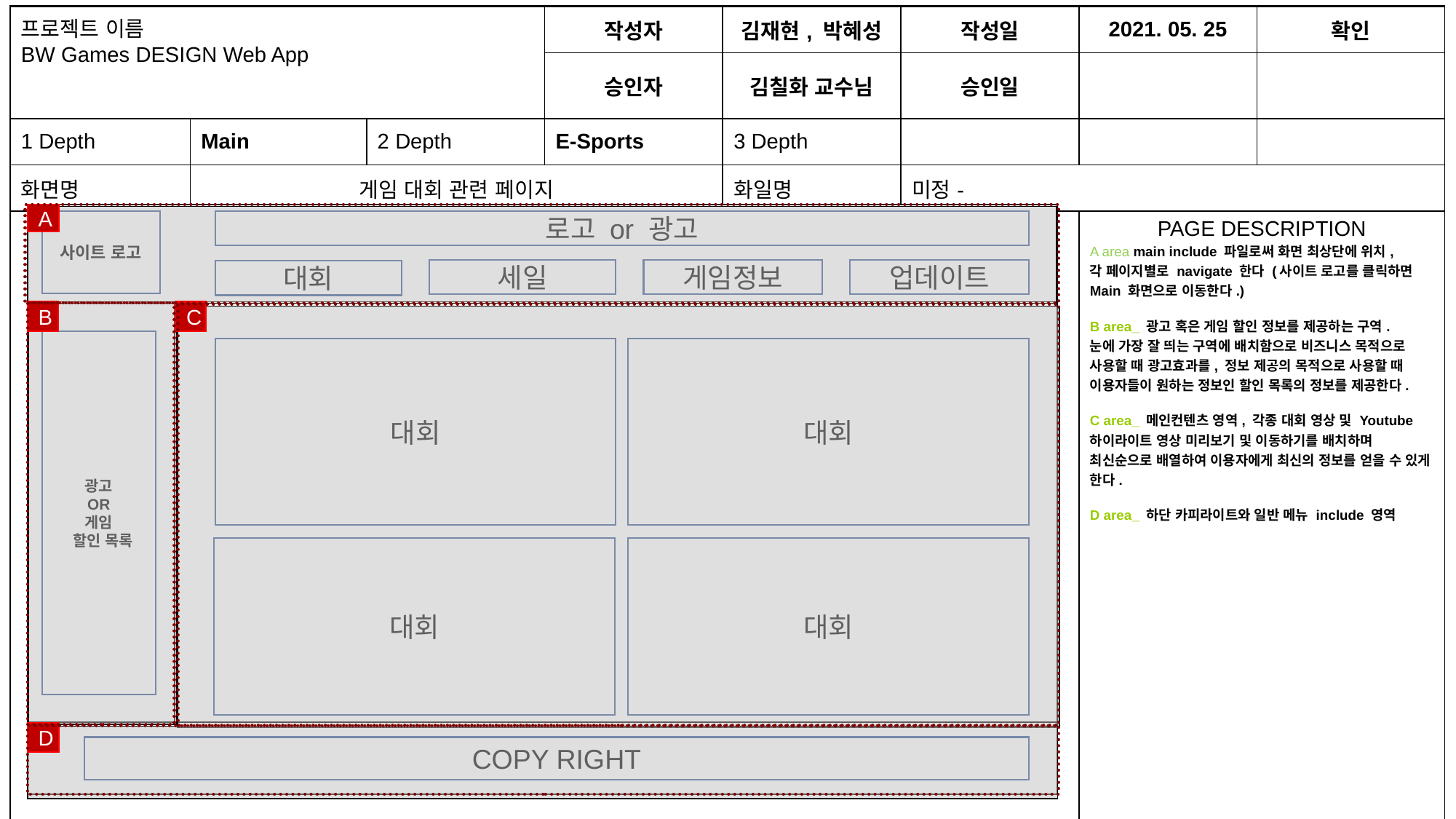

| 프로젝트 이름 BW Games DESIGN Web App |  |  | 작성자 | 김재현, 박혜성 | 작성일 | 2021. 05. 25 | 확인 |
| --- | --- | --- | --- | --- | --- | --- | --- |
|  |  |  | 승인자 | 김칠화 교수님 | 승인일 |  |  |
| 1 Depth | Main | 2 Depth | E-Sports | 3 Depth |  |  |  |
| 화면명 | 게임 대회 관련 페이지 |  |  | 화일명 | 미정- |  |  |
|  |  |  |  |  |  | PAGE DESCRIPTION A area main include 파일로써 화면 최상단에 위치, 각 페이지별로 navigate 한다 (사이트 로고를 클릭하면 Main 화면으로 이동한다.) B area\_ 광고 혹은 게임 할인 정보를 제공하는 구역. 눈에 가장 잘 띄는 구역에 배치함으로 비즈니스 목적으로 사용할 때 광고효과를, 정보 제공의 목적으로 사용할 때 이용자들이 원하는 정보인 할인 목록의 정보를 제공한다. C area\_ 메인컨텐츠 영역, 각종 대회 영상 및 Youtube 하이라이트 영상 미리보기 및 이동하기를 배치하며 최신순으로 배열하여 이용자에게 최신의 정보를 얻을 수 있게 한다. D area\_ 하단 카피라이트와 일반 메뉴 include 영역 |  |

| ㅁ |  |
| --- | --- |
|  |  |
|  |  |
A

사이트 로고
로고 or 광고
세일
게임정보
업데이트
대회
B
C

광고
OR
게임
 할인 목록
대회
대회
대회
대회
D

COPY RIGHT